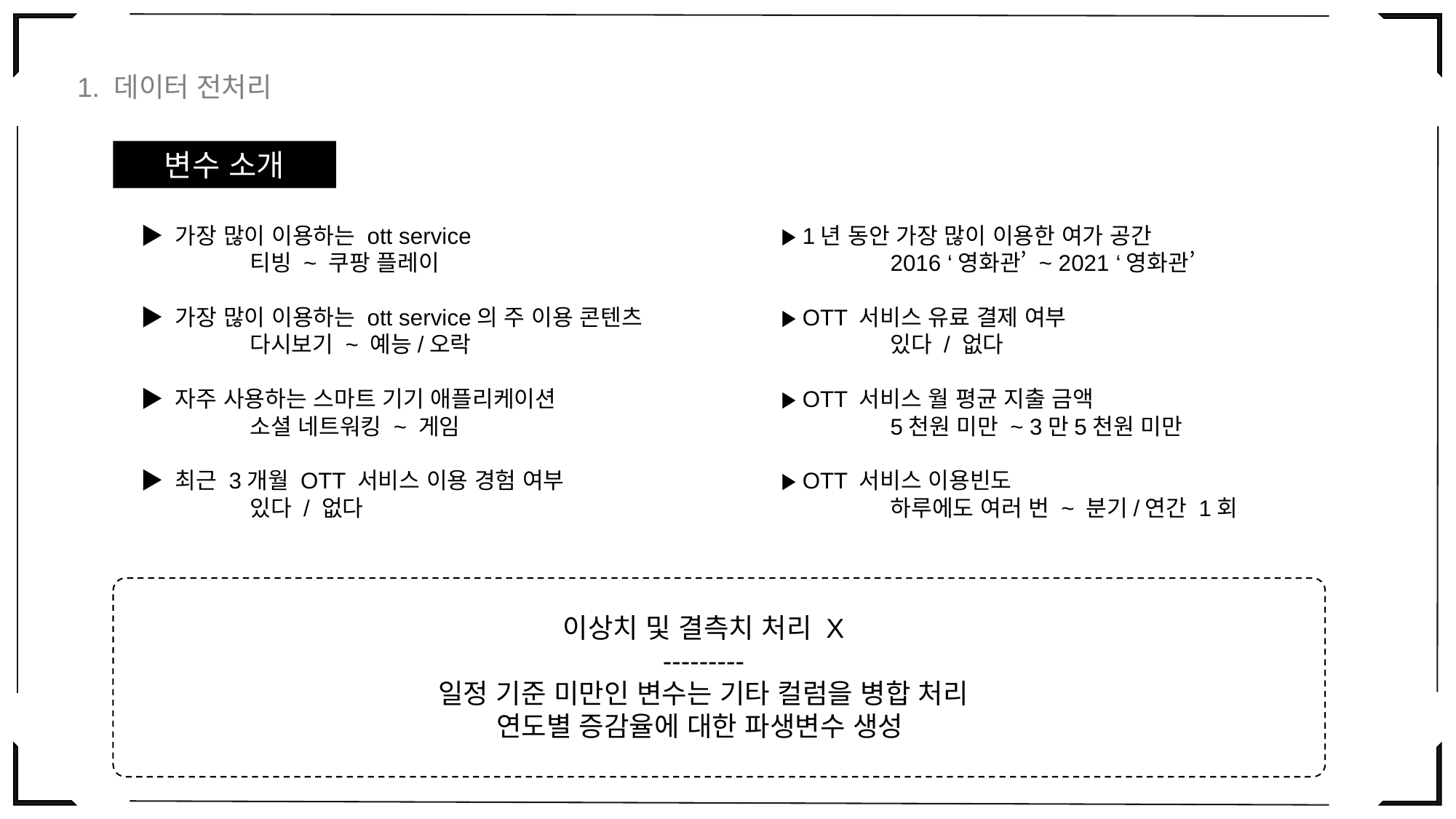

1. 데이터 전처리
변수 소개
▶ 가장 많이 이용하는 ott service
	티빙 ~ 쿠팡 플레이
▶ 가장 많이 이용하는 ott service의 주 이용 콘텐츠
	다시보기 ~ 예능/오락
▶ 자주 사용하는 스마트 기기 애플리케이션
	소셜 네트워킹 ~ 게임
▶ 최근 3개월 OTT 서비스 이용 경험 여부
	있다 / 없다
▶ 1년 동안 가장 많이 이용한 여가 공간
	2016 ‘영화관’ ~ 2021 ‘영화관’
▶ OTT 서비스 유료 결제 여부
	있다 / 없다
▶ OTT 서비스 월 평균 지출 금액
	5천원 미만 ~ 3만5천원 미만
▶ OTT 서비스 이용빈도
	하루에도 여러 번 ~ 분기/연간 1회

이상치 및 결측치 처리 X
---------
일정 기준 미만인 변수는 기타 컬럼을 병합 처리
연도별 증감율에 대한 파생변수 생성